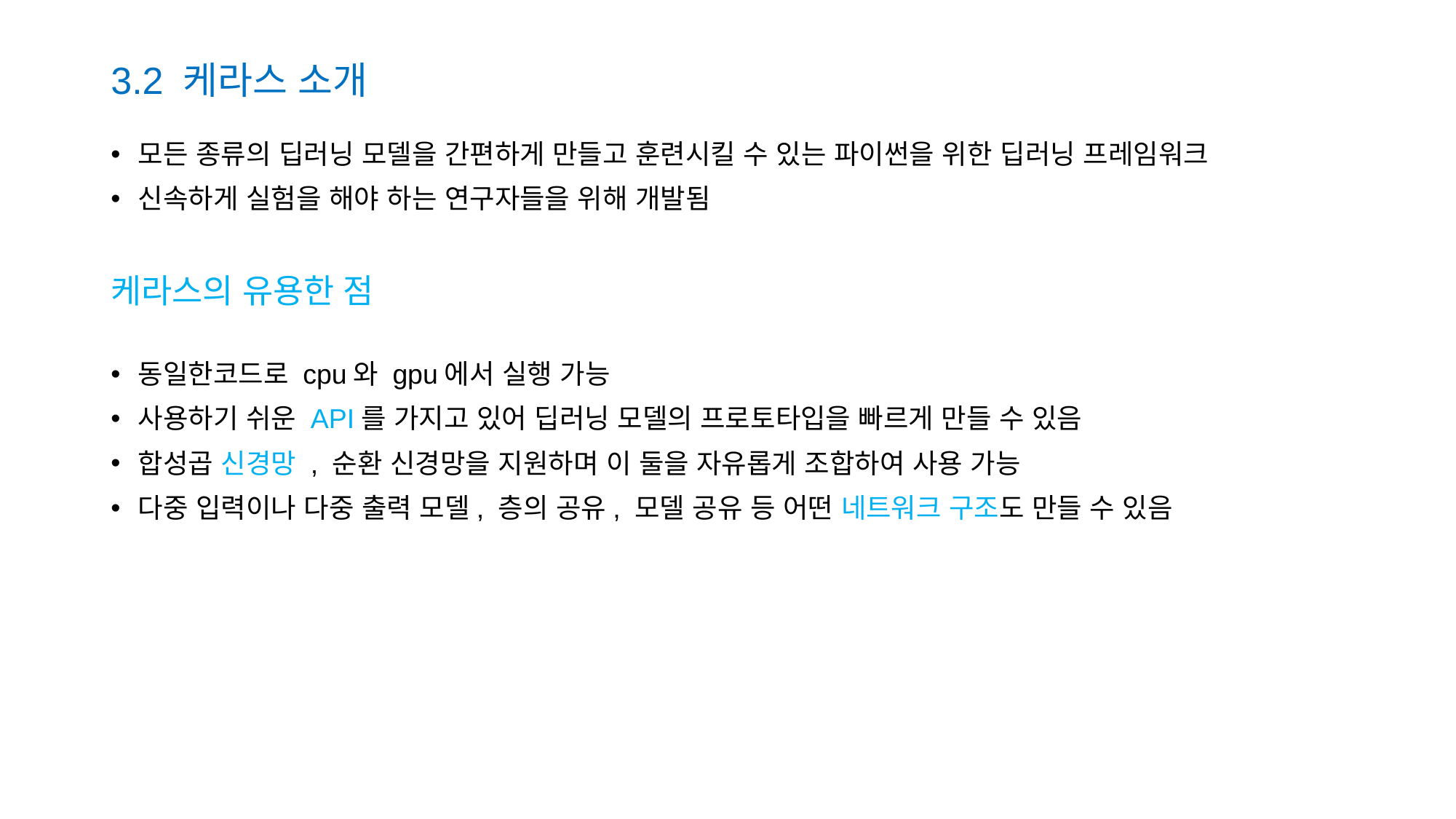

3.2 케라스 소개
모든 종류의 딥러닝 모델을 간편하게 만들고 훈련시킬 수 있는 파이썬을 위한 딥러닝 프레임워크
신속하게 실험을 해야 하는 연구자들을 위해 개발됨

케라스의 유용한 점

동일한코드로 cpu와 gpu에서 실행 가능
사용하기 쉬운 API를 가지고 있어 딥러닝 모델의 프로토타입을 빠르게 만들 수 있음
합성곱 신경망 , 순환 신경망을 지원하며 이 둘을 자유롭게 조합하여 사용 가능
다중 입력이나 다중 출력 모델, 층의 공유, 모델 공유 등 어떤 네트워크 구조도 만들 수 있음